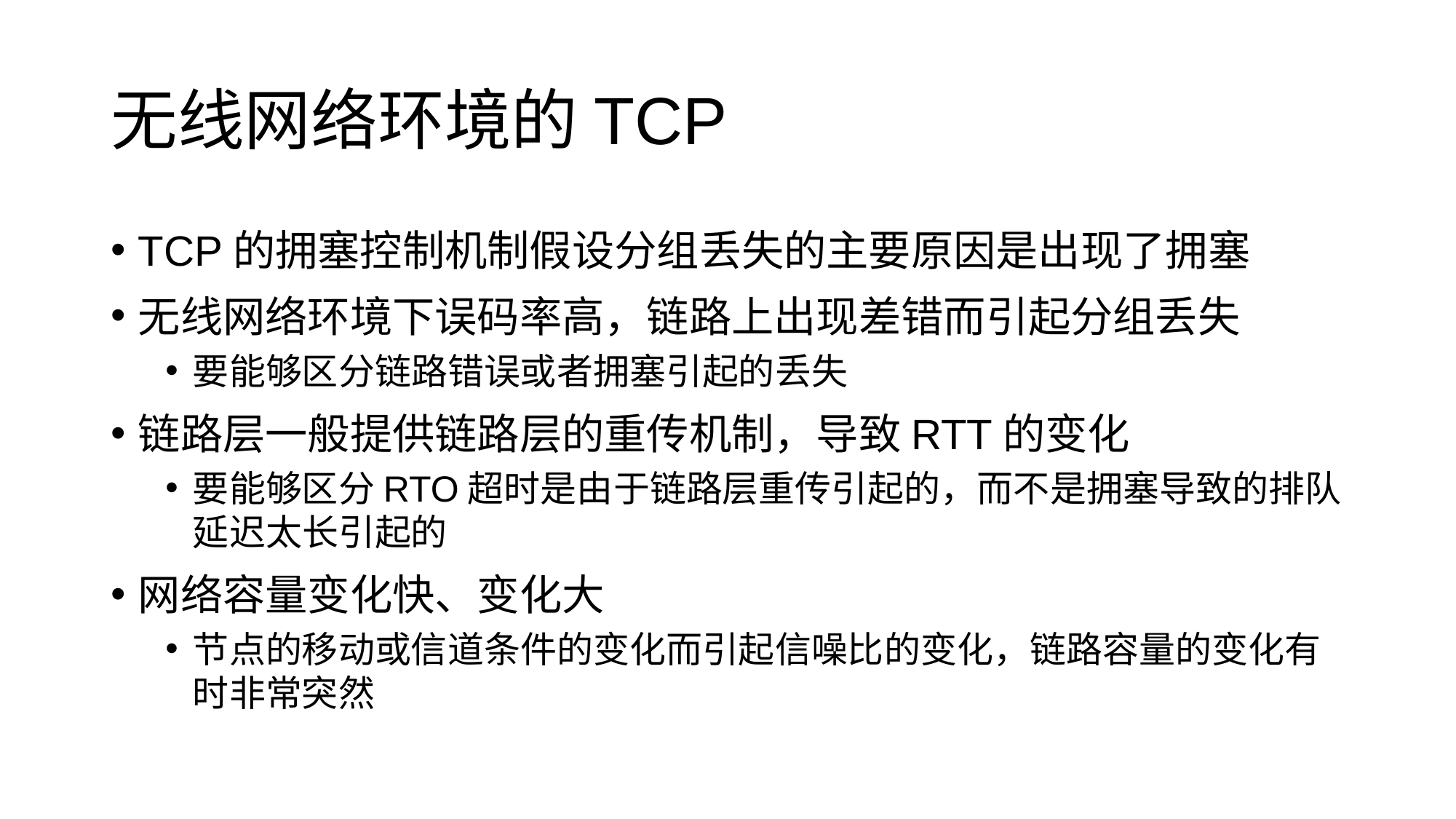

# 无线网络环境的TCP
TCP的拥塞控制机制假设分组丢失的主要原因是出现了拥塞
无线网络环境下误码率高，链路上出现差错而引起分组丢失
要能够区分链路错误或者拥塞引起的丢失
链路层一般提供链路层的重传机制，导致RTT的变化
要能够区分RTO超时是由于链路层重传引起的，而不是拥塞导致的排队延迟太长引起的
网络容量变化快、变化大
节点的移动或信道条件的变化而引起信噪比的变化，链路容量的变化有时非常突然